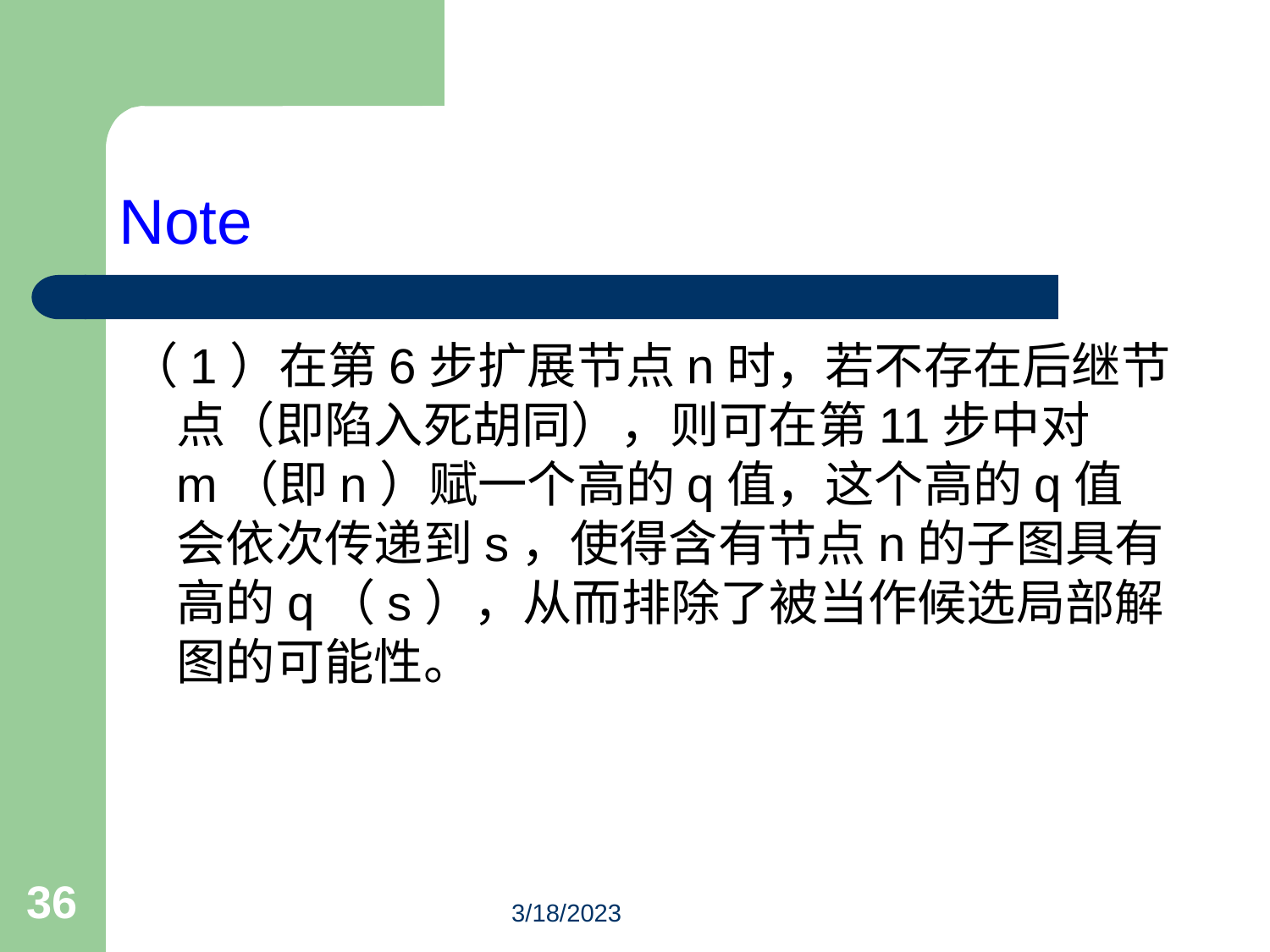

# Note
（1）在第6步扩展节点n时，若不存在后继节点（即陷入死胡同），则可在第11步中对m（即n）赋一个高的q值，这个高的q值会依次传递到s，使得含有节点n的子图具有高的q（s），从而排除了被当作候选局部解图的可能性。

36
3/18/2023